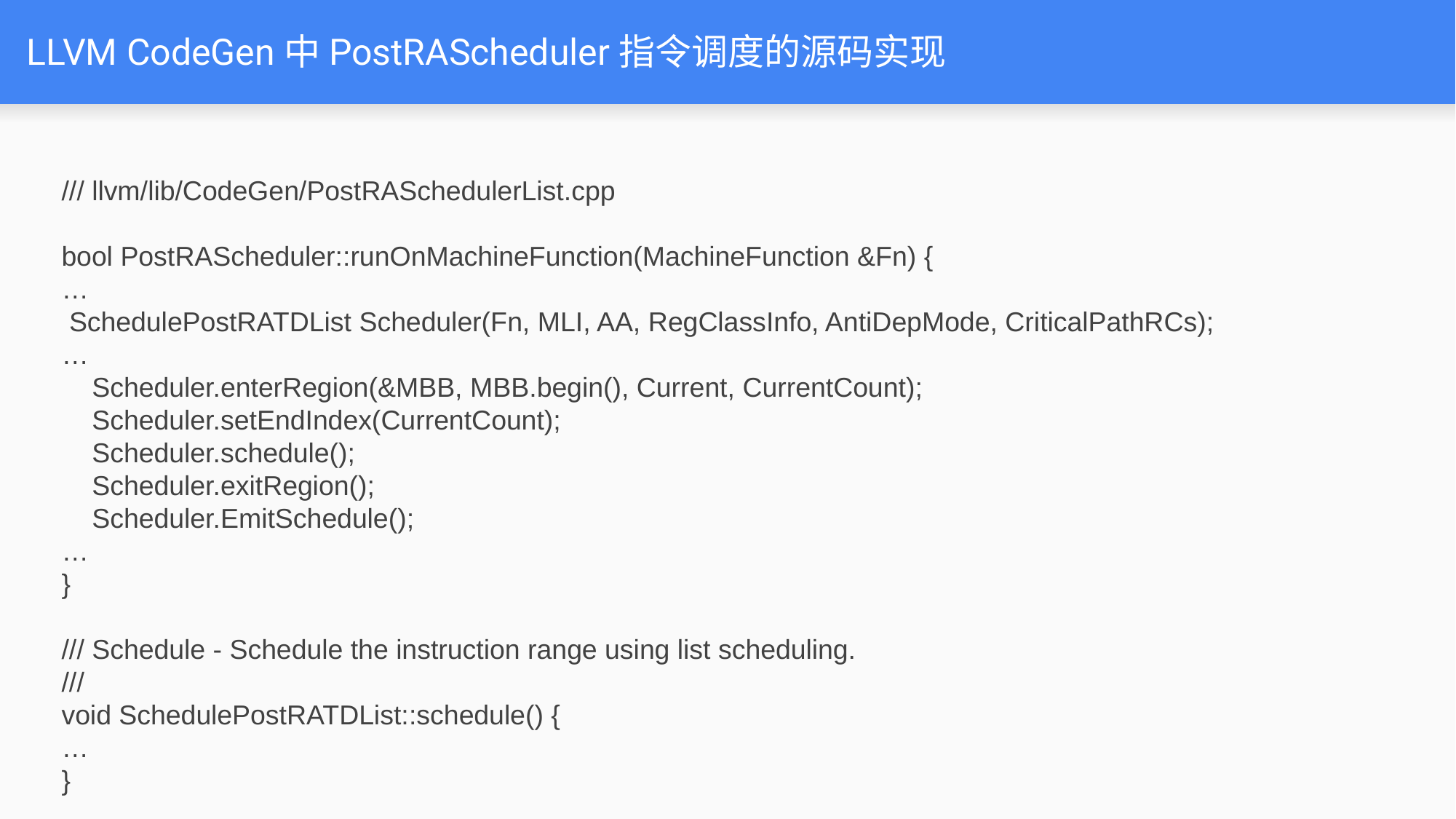

# LLVM CodeGen中PostRAScheduler指令调度的源码实现
/// llvm/lib/CodeGen/PostRASchedulerList.cpp

bool PostRAScheduler::runOnMachineFunction(MachineFunction &Fn) {
…
 SchedulePostRATDList Scheduler(Fn, MLI, AA, RegClassInfo, AntiDepMode, CriticalPathRCs);
…
    Scheduler.enterRegion(&MBB, MBB.begin(), Current, CurrentCount);
    Scheduler.setEndIndex(CurrentCount);
    Scheduler.schedule();
    Scheduler.exitRegion();
    Scheduler.EmitSchedule();
…
}

/// Schedule - Schedule the instruction range using list scheduling.
///
void SchedulePostRATDList::schedule() {
…
}